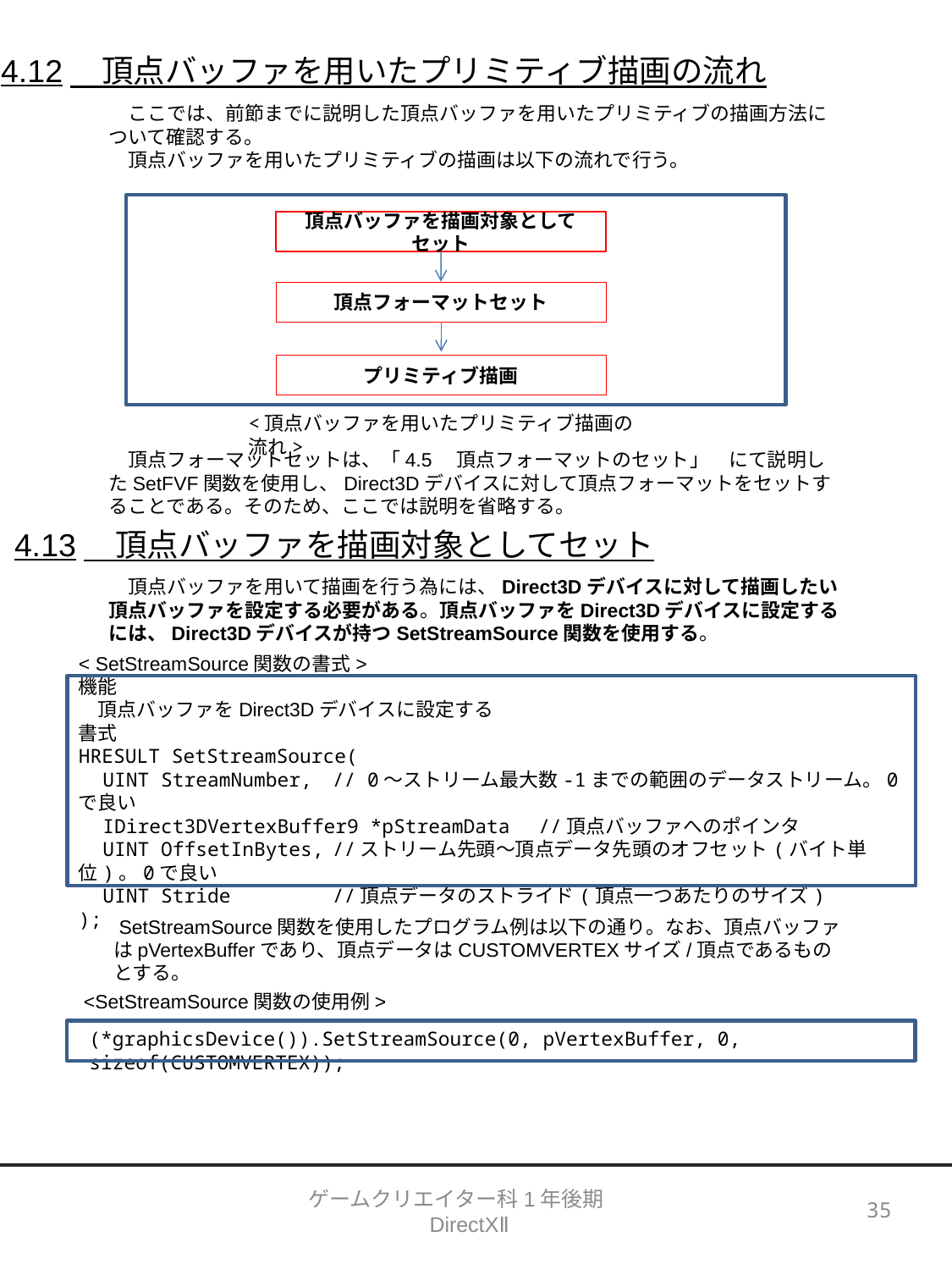

4.12　頂点バッファを用いたプリミティブ描画の流れ
　ここでは、前節までに説明した頂点バッファを用いたプリミティブの描画方法について確認する。
　頂点バッファを用いたプリミティブの描画は以下の流れで行う。

頂点バッファを描画対象としてセット
頂点フォーマットセット
プリミティブ描画
<頂点バッファを用いたプリミティブ描画の流れ>
　頂点フォーマットセットは、「4.5　頂点フォーマットのセット」　にて説明したSetFVF関数を使用し、Direct3Dデバイスに対して頂点フォーマットをセットすることである。そのため、ここでは説明を省略する。
4.13　頂点バッファを描画対象としてセット
　頂点バッファを用いて描画を行う為には、Direct3Dデバイスに対して描画したい頂点バッファを設定する必要がある。頂点バッファをDirect3Dデバイスに設定するには、Direct3Dデバイスが持つSetStreamSource関数を使用する。
< SetStreamSource関数の書式>
機能
　頂点バッファをDirect3Dデバイスに設定する
書式
HRESULT SetStreamSource(
　UINT StreamNumber,	// 0～ストリーム最大数-1までの範囲のデータストリーム。0で良い
　IDirect3DVertexBuffer9 *pStreamData　//頂点バッファへのポインタ
　UINT OffsetInBytes,	//ストリーム先頭～頂点データ先頭のオフセット(バイト単位)。0で良い
　UINT Stride 	//頂点データのストライド(頂点一つあたりのサイズ)
);

 SetStreamSource関数を使用したプログラム例は以下の通り。なお、頂点バッファはpVertexBufferであり、頂点データはCUSTOMVERTEXサイズ/頂点であるものとする。
<SetStreamSource関数の使用例>

(*graphicsDevice()).SetStreamSource(0, pVertexBuffer, 0, sizeof(CUSTOMVERTEX));
ゲームクリエイター科1年後期　DirectXⅡ
35